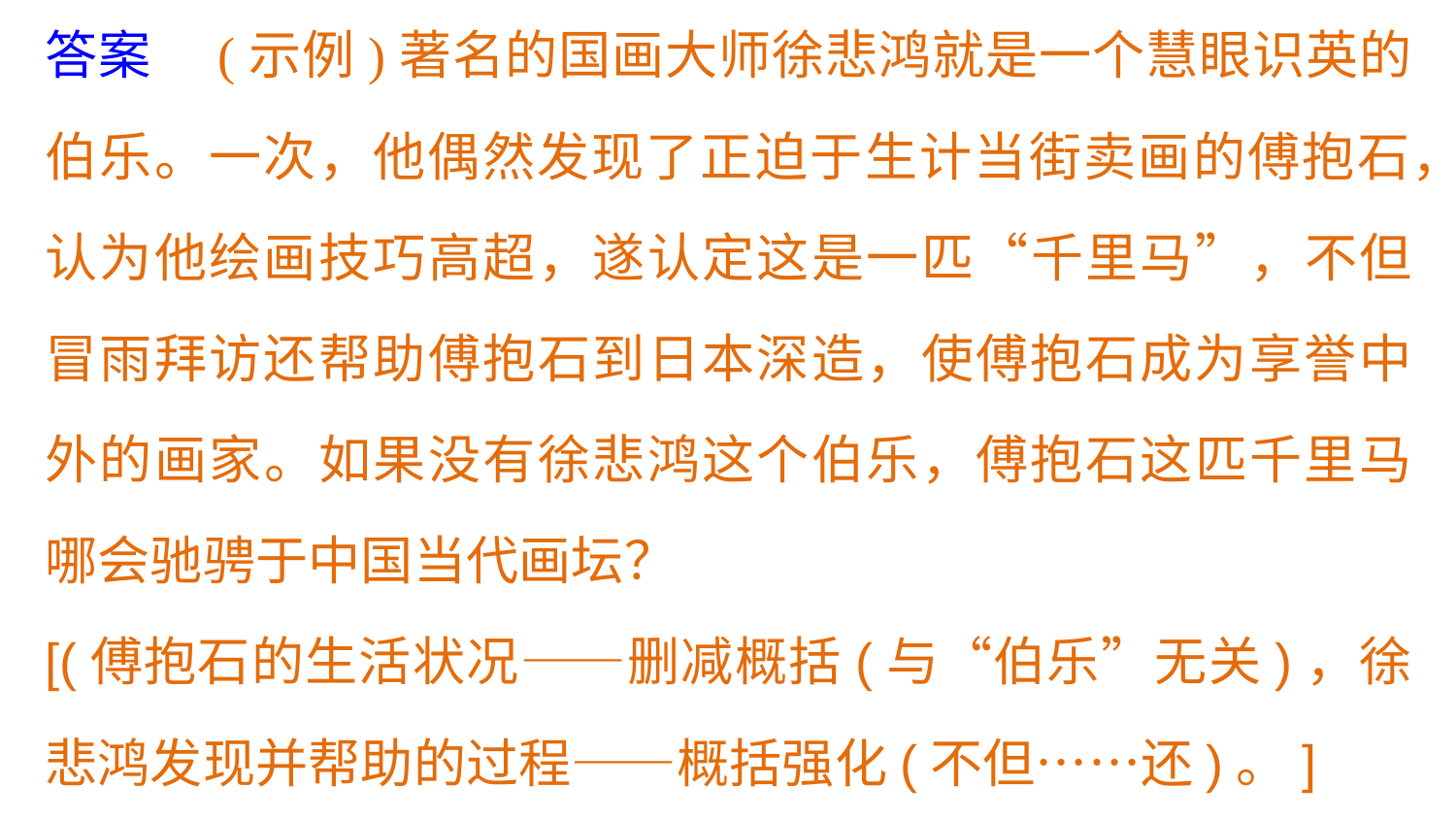

答案　(示例)著名的国画大师徐悲鸿就是一个慧眼识英的伯乐。一次，他偶然发现了正迫于生计当街卖画的傅抱石，认为他绘画技巧高超，遂认定这是一匹“千里马”，不但冒雨拜访还帮助傅抱石到日本深造，使傅抱石成为享誉中外的画家。如果没有徐悲鸿这个伯乐，傅抱石这匹千里马哪会驰骋于中国当代画坛？
[(傅抱石的生活状况——删减概括(与“伯乐”无关)，徐悲鸿发现并帮助的过程——概括强化(不但……还)。]